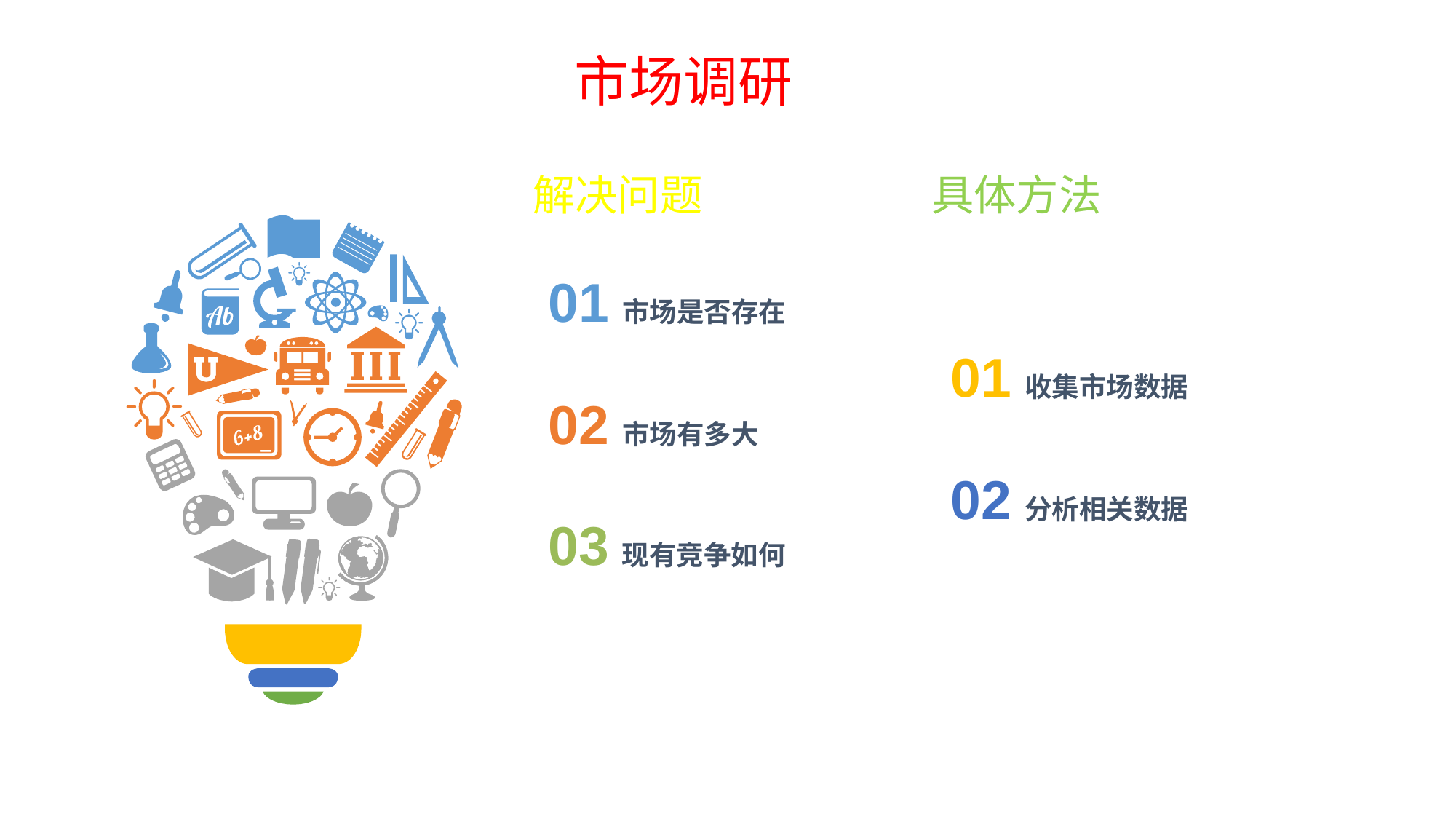

市场调研
解决问题
具体方法

01市场是否存在
01收集市场数据
02市场有多大
02分析相关数据
03现有竞争如何